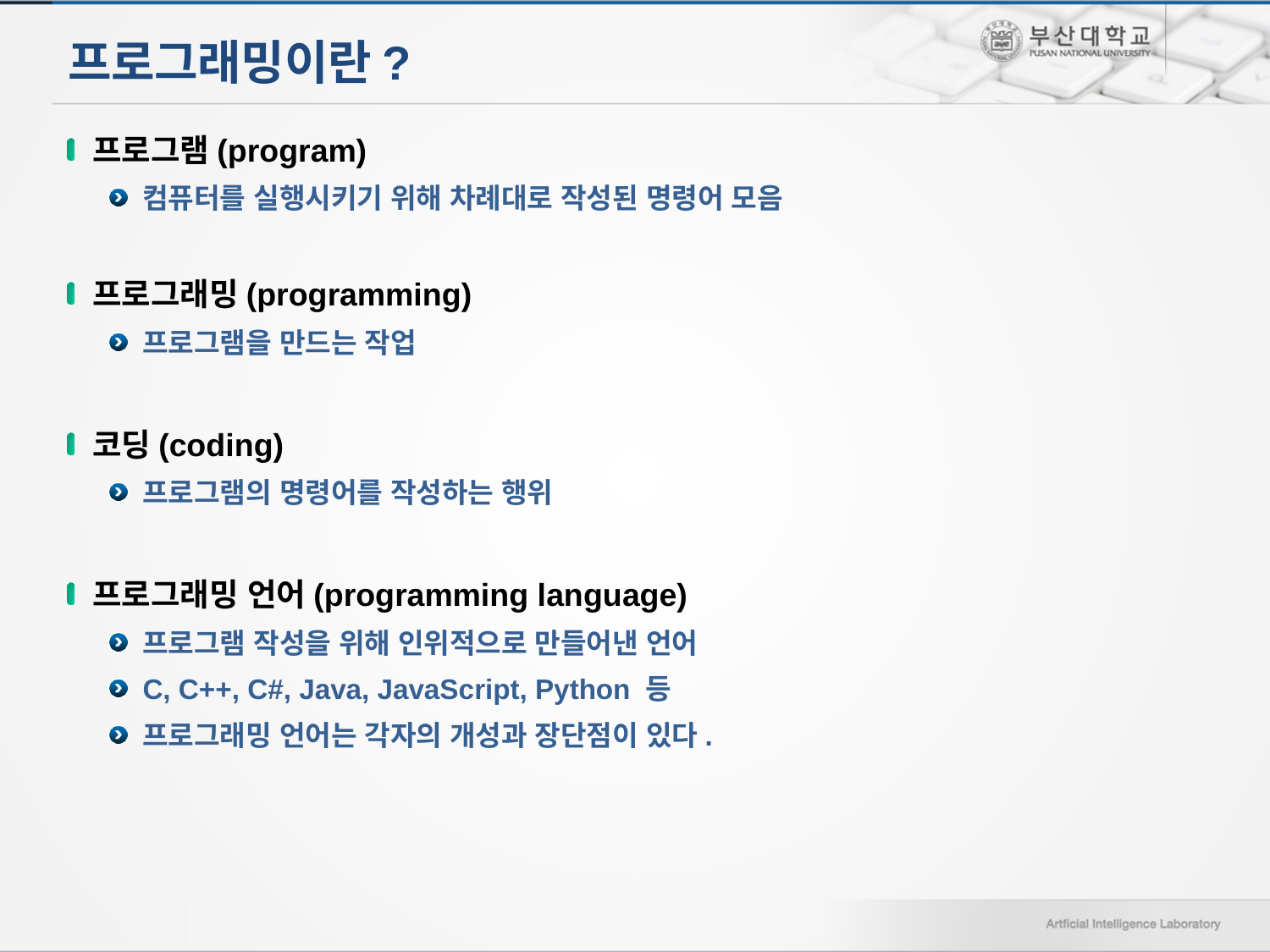

# 프로그래밍이란?
프로그램(program)
컴퓨터를 실행시키기 위해 차례대로 작성된 명령어 모음

프로그래밍(programming)
프로그램을 만드는 작업

코딩(coding)
프로그램의 명령어를 작성하는 행위

프로그래밍 언어(programming language)
프로그램 작성을 위해 인위적으로 만들어낸 언어
C, C++, C#, Java, JavaScript, Python 등
프로그래밍 언어는 각자의 개성과 장단점이 있다.